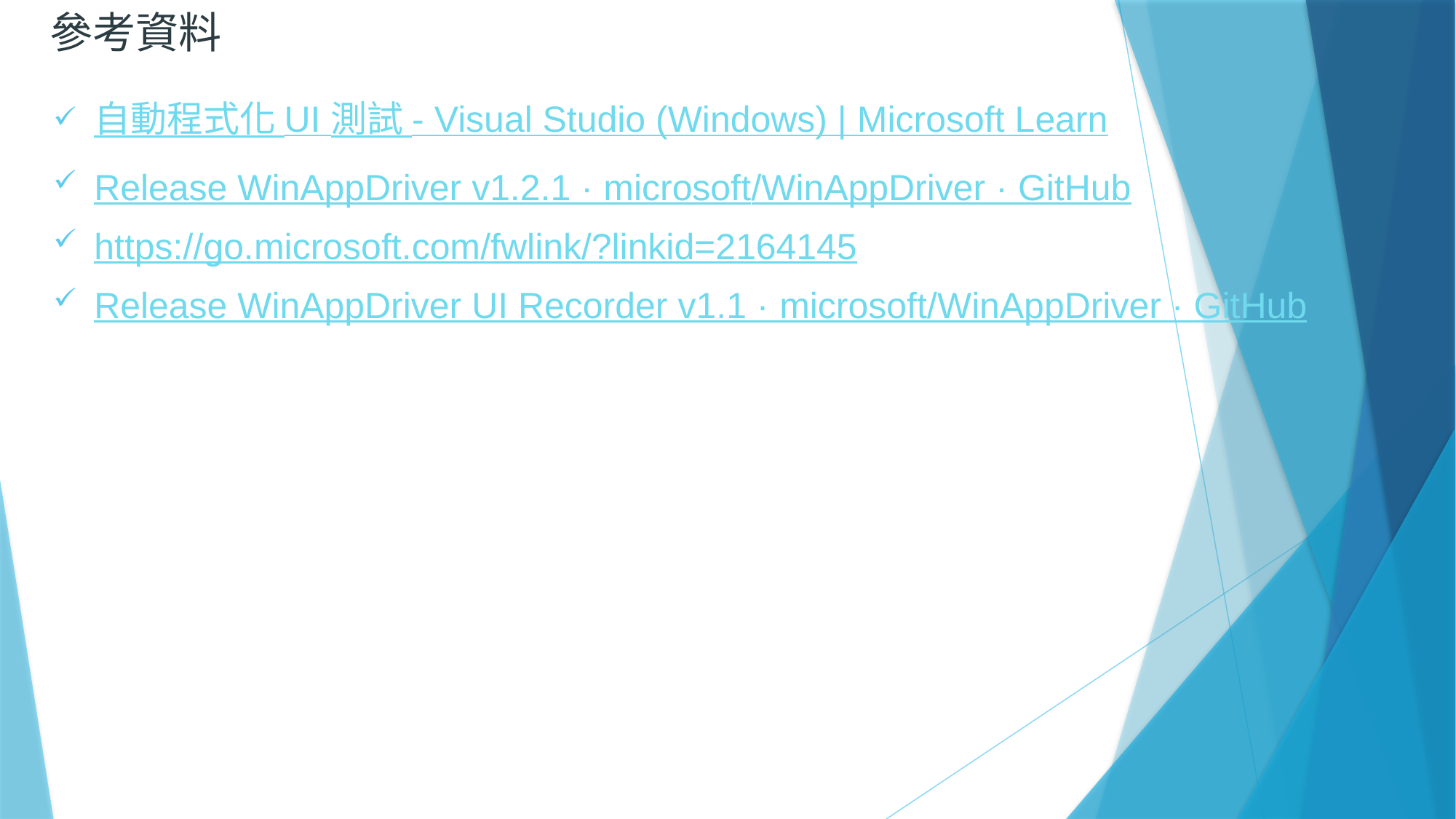

# 參考資料
自動程式化 UI 測試 - Visual Studio (Windows) | Microsoft Learn
Release WinAppDriver v1.2.1 · microsoft/WinAppDriver · GitHub
https://go.microsoft.com/fwlink/?linkid=2164145
Release WinAppDriver UI Recorder v1.1 · microsoft/WinAppDriver · GitHub